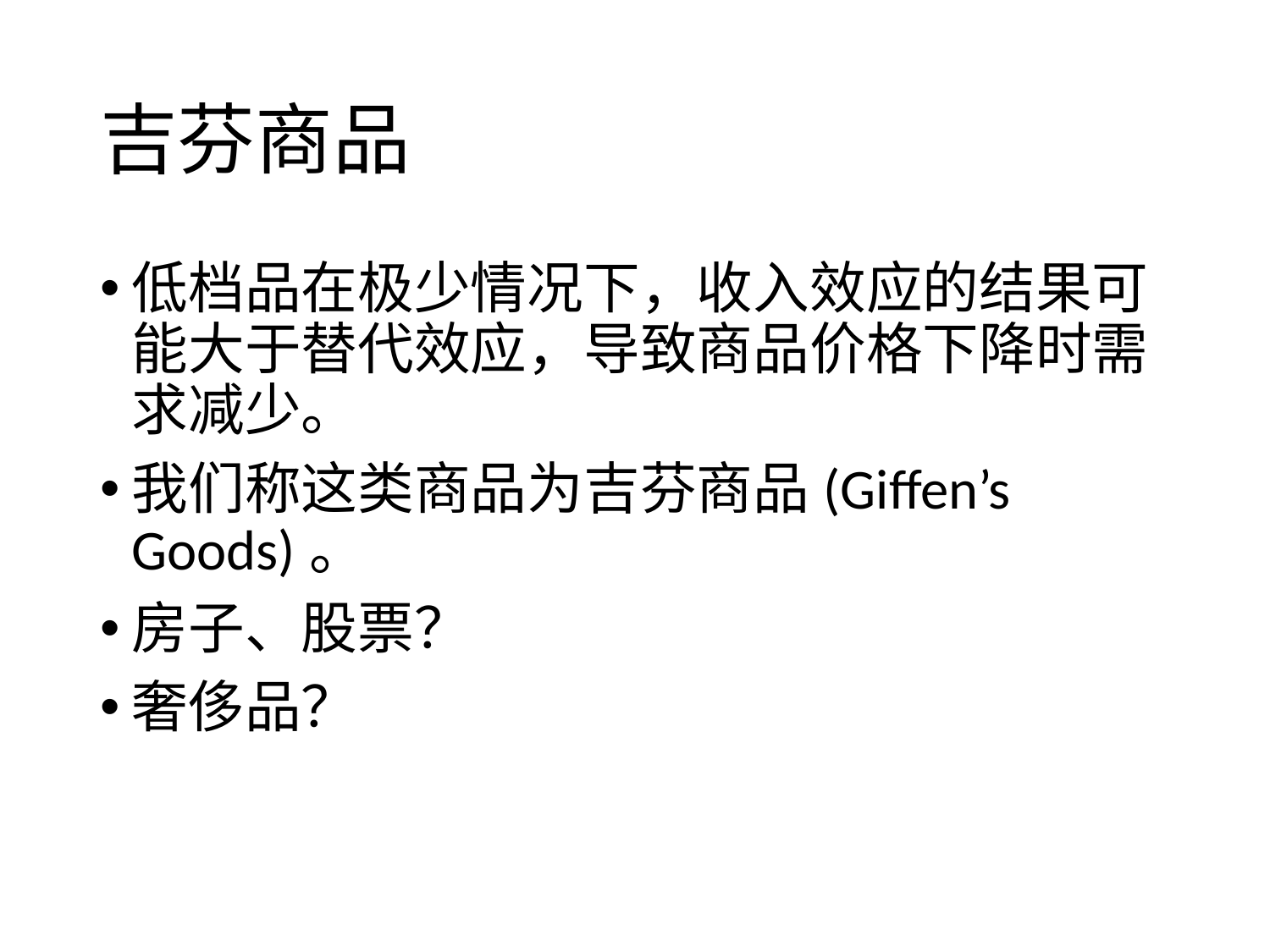

# 吉芬商品
低档品在极少情况下，收入效应的结果可能大于替代效应，导致商品价格下降时需求减少。
我们称这类商品为吉芬商品(Giffen’s Goods)。
房子、股票？
奢侈品？